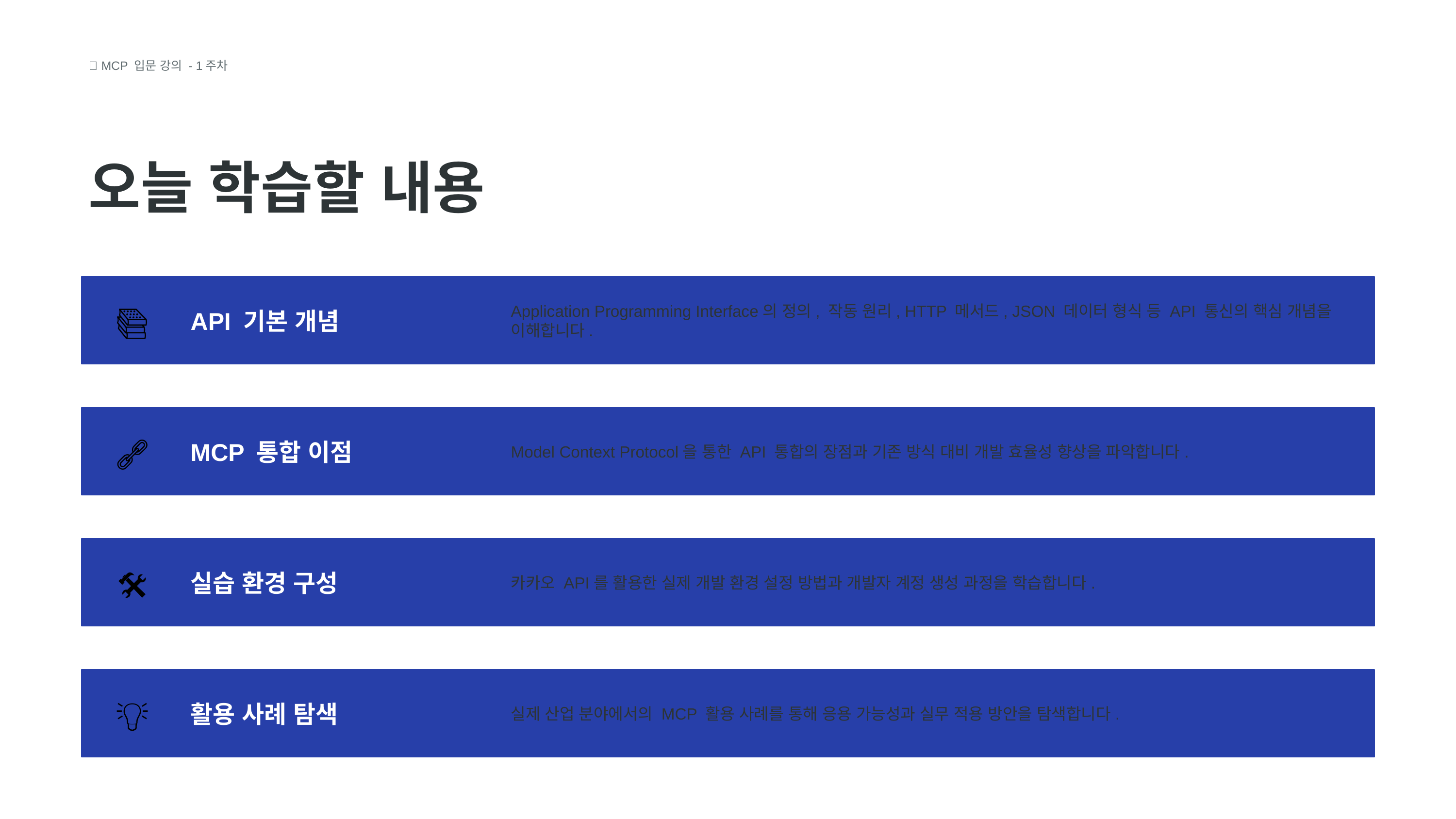

🧩 MCP 입문 강의 - 1주차
오늘 학습할 내용

📚
Application Programming Interface의 정의, 작동 원리, HTTP 메서드, JSON 데이터 형식 등 API 통신의 핵심 개념을 이해합니다.
API 기본 개념

🔗
Model Context Protocol을 통한 API 통합의 장점과 기존 방식 대비 개발 효율성 향상을 파악합니다.
MCP 통합 이점

🛠️
카카오 API를 활용한 실제 개발 환경 설정 방법과 개발자 계정 생성 과정을 학습합니다.
실습 환경 구성

💡
실제 산업 분야에서의 MCP 활용 사례를 통해 응용 가능성과 실무 적용 방안을 탐색합니다.
활용 사례 탐색